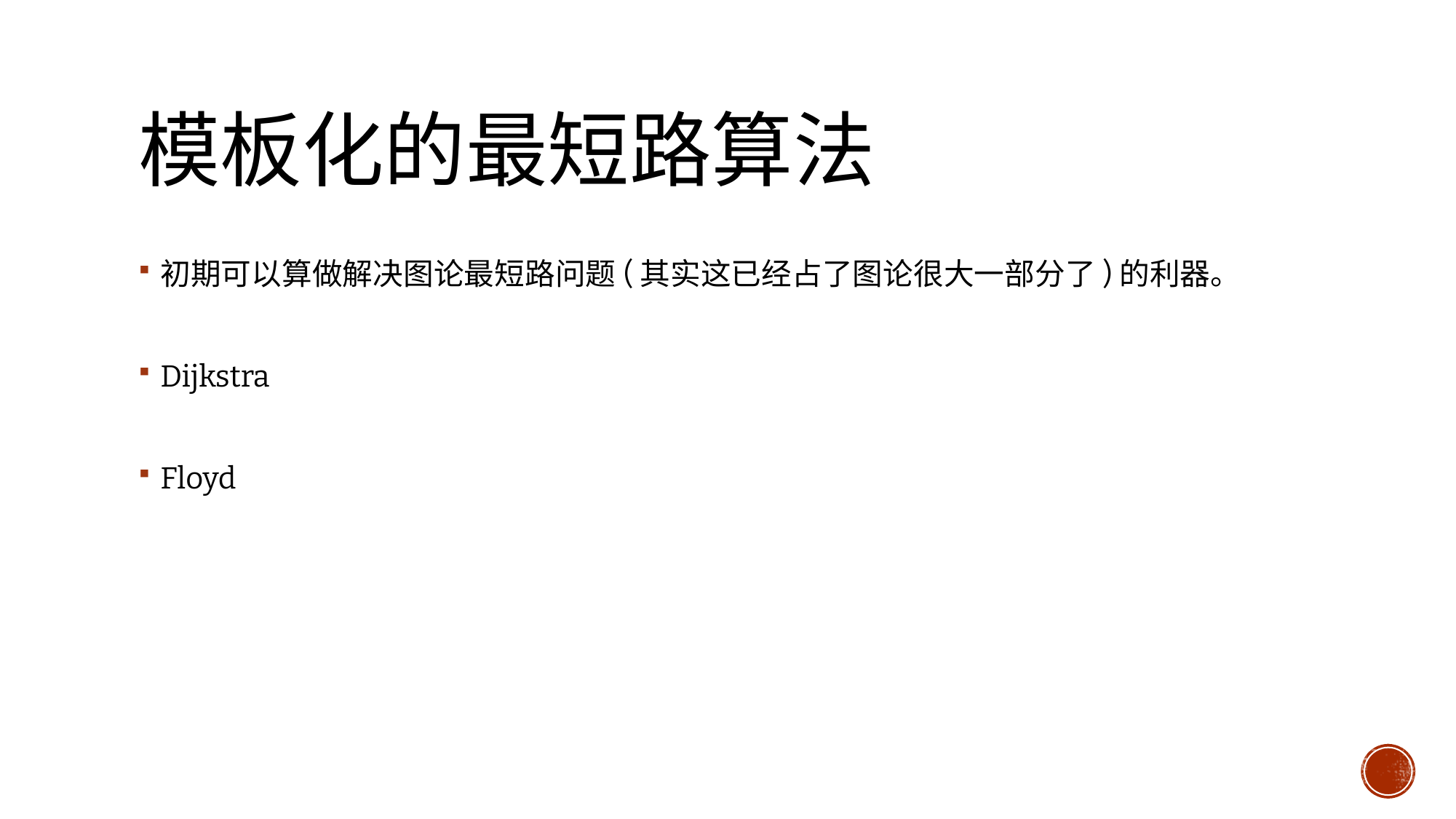

# 模板化的最短路算法
初期可以算做解决图论最短路问题(其实这已经占了图论很大一部分了)的利器。

Dijkstra

Floyd